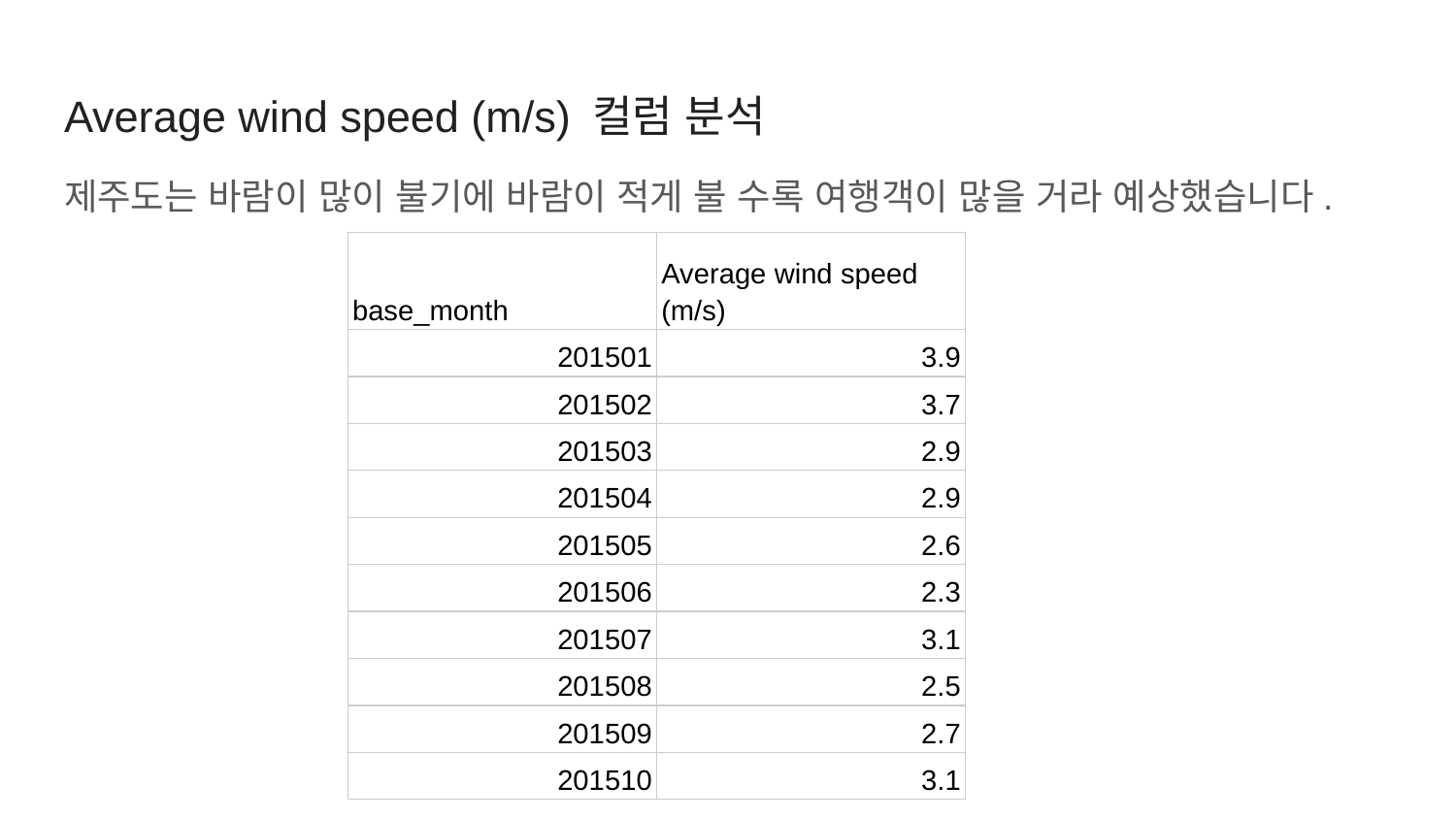

# Average wind speed (m/s) 컬럼 분석

제주도는 바람이 많이 불기에 바람이 적게 불 수록 여행객이 많을 거라 예상했습니다.
| base\_month | Average wind speed (m/s) |
| --- | --- |
| 201501 | 3.9 |
| 201502 | 3.7 |
| 201503 | 2.9 |
| 201504 | 2.9 |
| 201505 | 2.6 |
| 201506 | 2.3 |
| 201507 | 3.1 |
| 201508 | 2.5 |
| 201509 | 2.7 |
| 201510 | 3.1 |